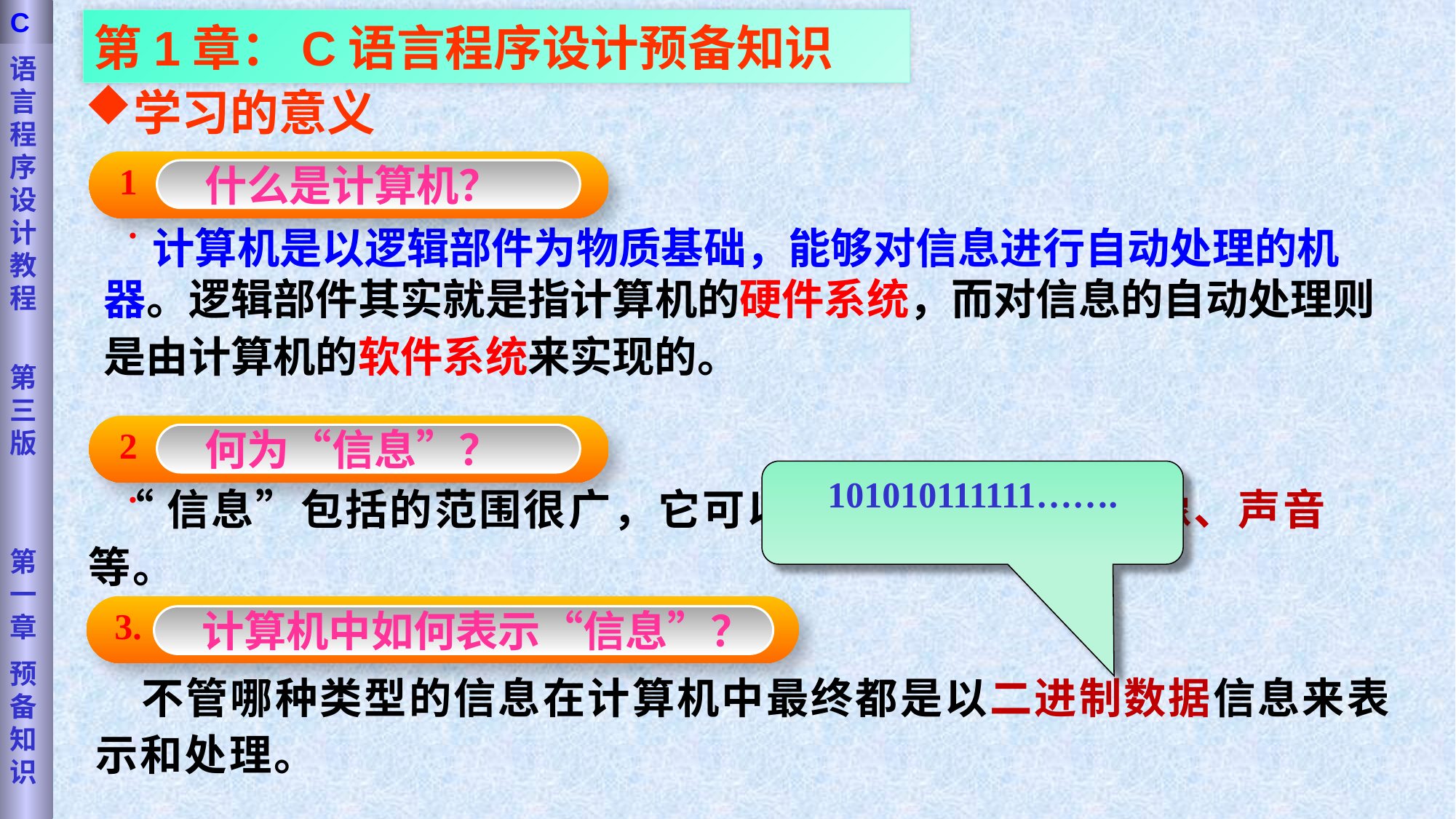

语言程序设计教程
第三版

第一章
预备知识
C
第1章：C语言程序设计预备知识
学习的意义

1.
什么是计算机？
    计算机是以逻辑部件为物质基础，能够对信息进行自动处理的机器。逻辑部件其实就是指计算机的硬件系统，而对信息的自动处理则是由计算机的软件系统来实现的。

2.
何为“信息”？
101010111111…….
  “信息”包括的范围很广，它可以是数字、文字、图像、声音等。

3.
计算机中如何表示“信息”？
   不管哪种类型的信息在计算机中最终都是以二进制数据信息来表示和处理。